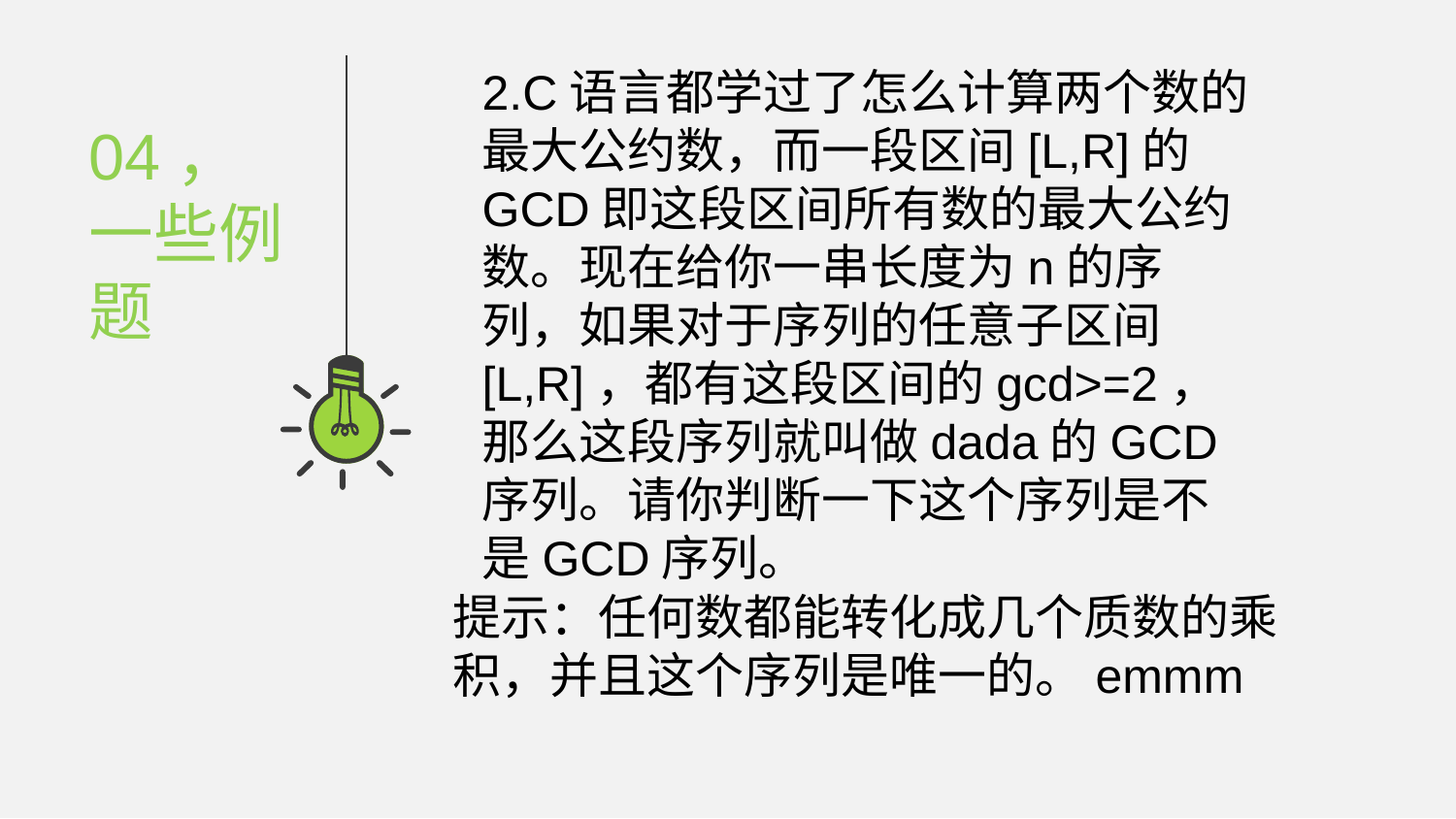

2.C语言都学过了怎么计算两个数的最大公约数，而一段区间[L,R]的GCD即这段区间所有数的最大公约数。现在给你一串长度为n的序列，如果对于序列的任意子区间[L,R]，都有这段区间的gcd>=2，那么这段序列就叫做dada的GCD序列。请你判断一下这个序列是不是GCD序列。

04，一些例题
提示：任何数都能转化成几个质数的乘积，并且这个序列是唯一的。emmm